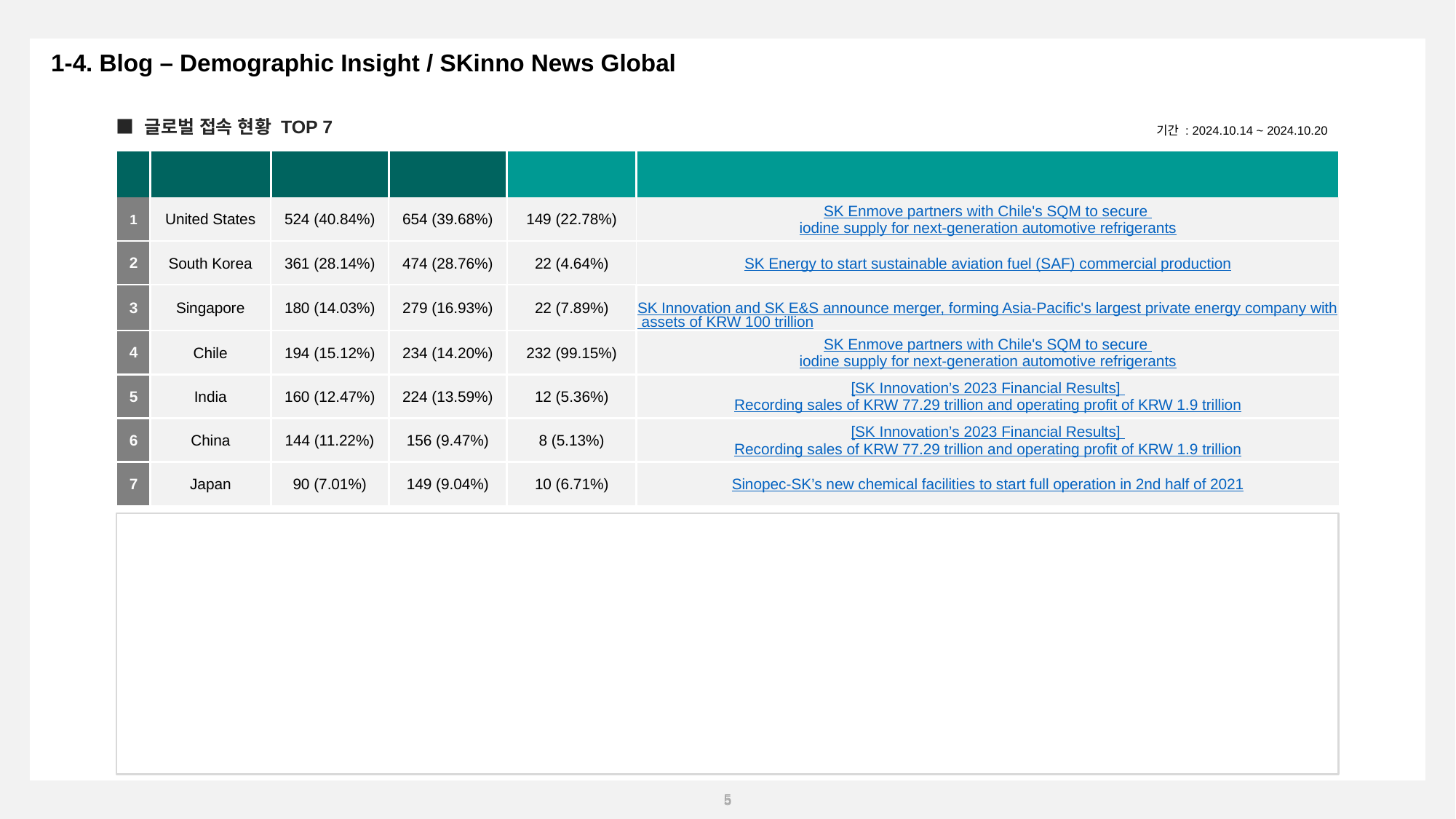

1-4. Blog – Demographic Insight / SKinno News Global
■ 글로벌 접속 현황 TOP 7
기간 : 2024.10.14 ~ 2024.10.20
| 순위 | 국가 | 총 방문 수 (비중) | 총 페이지뷰 (비중) | 해당국가 콘텐츠 PV (비중) | 가장 많이 본 콘텐츠 |
| --- | --- | --- | --- | --- | --- |
| 1 | United States | 524 (40.84%) | 654 (39.68%) | 149 (22.78%) | SK Enmove partners with Chile's SQM to secure iodine supply for next-generation automotive refrigerants |
| 2 | South Korea | 361 (28.14%) | 474 (28.76%) | 22 (4.64%) | SK Energy to start sustainable aviation fuel (SAF) commercial production |
| 3 | Singapore | 180 (14.03%) | 279 (16.93%) | 22 (7.89%) | SK Innovation and SK E&S announce merger, forming Asia-Pacific's largest private energy company with assets of KRW 100 trillion |
| 4 | Chile | 194 (15.12%) | 234 (14.20%) | 232 (99.15%) | SK Enmove partners with Chile's SQM to secure iodine supply for next-generation automotive refrigerants |
| 5 | India | 160 (12.47%) | 224 (13.59%) | 12 (5.36%) | [SK Innovation’s 2023 Financial Results] Recording sales of KRW 77.29 trillion and operating profit of KRW 1.9 trillion |
| 6 | China | 144 (11.22%) | 156 (9.47%) | 8 (5.13%) | [SK Innovation’s 2023 Financial Results] Recording sales of KRW 77.29 trillion and operating profit of KRW 1.9 trillion |
| 7 | Japan | 90 (7.01%) | 149 (9.04%) | 10 (6.71%) | Sinopec-SK’s new chemical facilities to start full operation in 2nd half of 2021 |